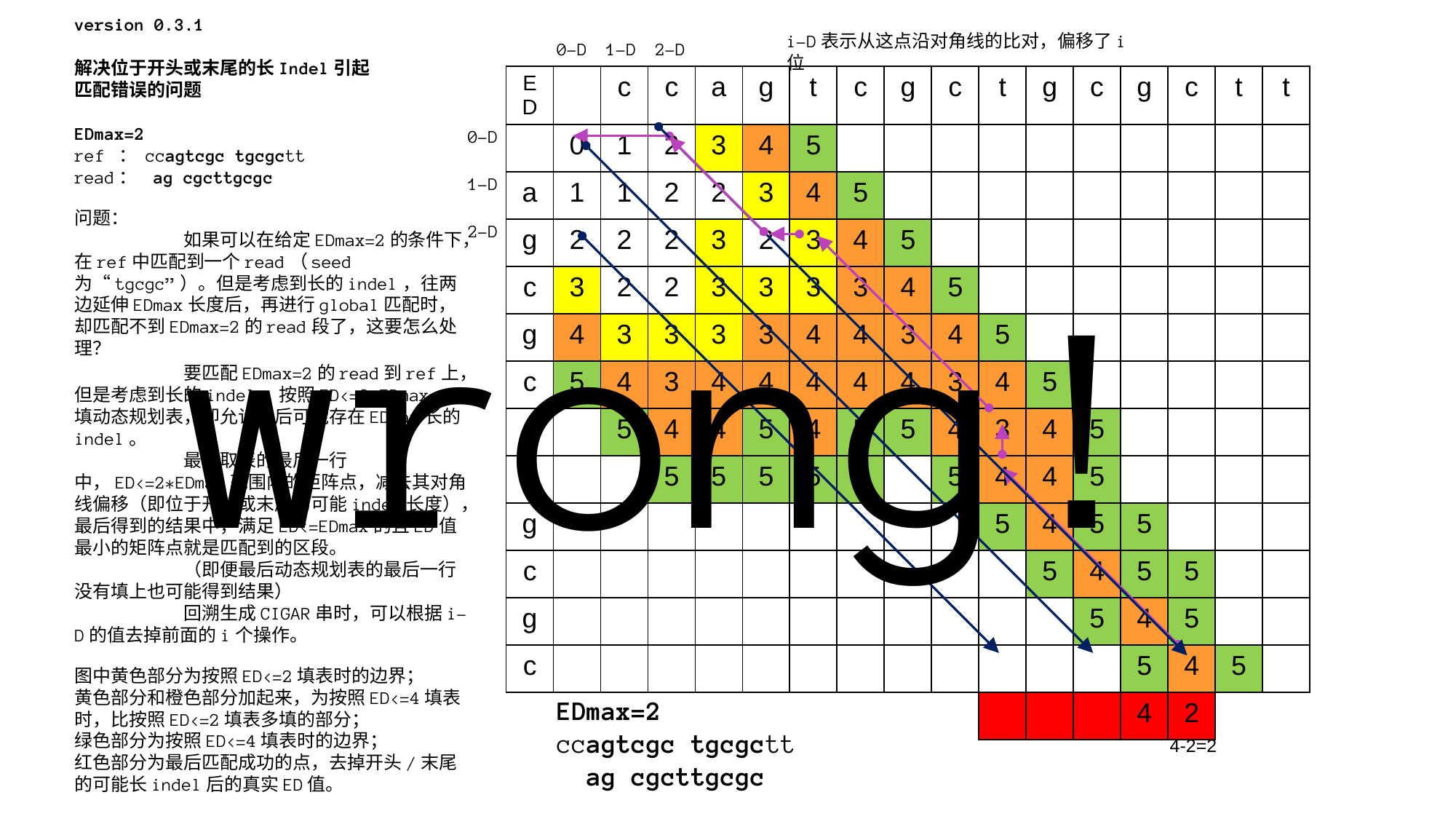

version 0.3.1

解决位于开头或末尾的长Indel引起匹配错误的问题

EDmax=2
ref ： ccagtcgc tgcgctt
read：   ag cgcttgcgc
i-D表示从这点沿对角线的比对，偏移了i位
0-D
1-D
2-D
| ED |  | c | c | a | g | t | c | g | c | t | g | c | g | c | t | t |
| --- | --- | --- | --- | --- | --- | --- | --- | --- | --- | --- | --- | --- | --- | --- | --- | --- |
|  | 0 | 1 | 2 | 3 | 4 | 5 |  |  |  |  |  |  |  |  |  |  |
| a | 1 | 1 | 2 | 2 | 3 | 4 | 5 |  |  |  |  |  |  |  |  |  |
| g | 2 | 2 | 2 | 3 | 2 | 3 | 4 | 5 |  |  |  |  |  |  |  |  |
| c | 3 | 2 | 2 | 3 | 3 | 3 | 3 | 4 | 5 |  |  |  |  |  |  |  |
| g | 4 | 3 | 3 | 3 | 3 | 4 | 4 | 3 | 4 | 5 |  |  |  |  |  |  |
| c | 5 | 4 | 3 | 4 | 4 | 4 | 4 | 4 | 3 | 4 | 5 |  |  |  |  |  |
| t |  | 5 | 4 | 4 | 5 | 4 | 5 | 5 | 4 | 3 | 4 | 5 |  |  |  |  |
| t |  |  | 5 | 5 | 5 | 5 | 5 |  | 5 | 4 | 4 | 5 |  |  |  |  |
| g |  |  |  |  |  |  |  |  |  | 5 | 4 | 5 | 5 |  |  |  |
| c |  |  |  |  |  |  |  |  |  |  | 5 | 4 | 5 | 5 |  |  |
| g |  |  |  |  |  |  |  |  |  |  |  | 5 | 4 | 5 |  |  |
| c |  |  |  |  |  |  |  |  |  |  |  |  | 5 | 4 | 5 |  |
|  |  |  |  |  |  |  |  |  |  |  |  |  | 4 | 2 |  |  |
0-D
1-D
问题：
	如果可以在给定EDmax=2的条件下，在ref中匹配到一个read（seed为“tgcgc”）。但是考虑到长的indel，往两边延伸EDmax长度后，再进行global匹配时，却匹配不到EDmax=2的read段了，这要怎么处理？
2-D
wrong!
	要匹配EDmax=2的read到ref上，但是考虑到长的indel，按照ED<=2*EDmax=4填动态规划表，即允许前后可能存在EDmax长的indel。
	最后取表的最后一行中，ED<=2*EDmax范围内的矩阵点，减去其对角线偏移（即位于开头或末尾的可能indel长度），最后得到的结果中，满足ED<=EDmax的且ED值最小的矩阵点就是匹配到的区段。
	（即便最后动态规划表的最后一行没有填上也可能得到结果）
	回溯生成CIGAR串时，可以根据i-D的值去掉前面的i个操作。
图中黄色部分为按照ED<=2填表时的边界；
黄色部分和橙色部分加起来，为按照ED<=4填表时，比按照ED<=2填表多填的部分；
绿色部分为按照ED<=4填表时的边界；
红色部分为最后匹配成功的点，去掉开头/末尾的可能长indel后的真实ED值。
EDmax=2
ccagtcgc tgcgctt
  ag cgcttgcgc
4-2=2